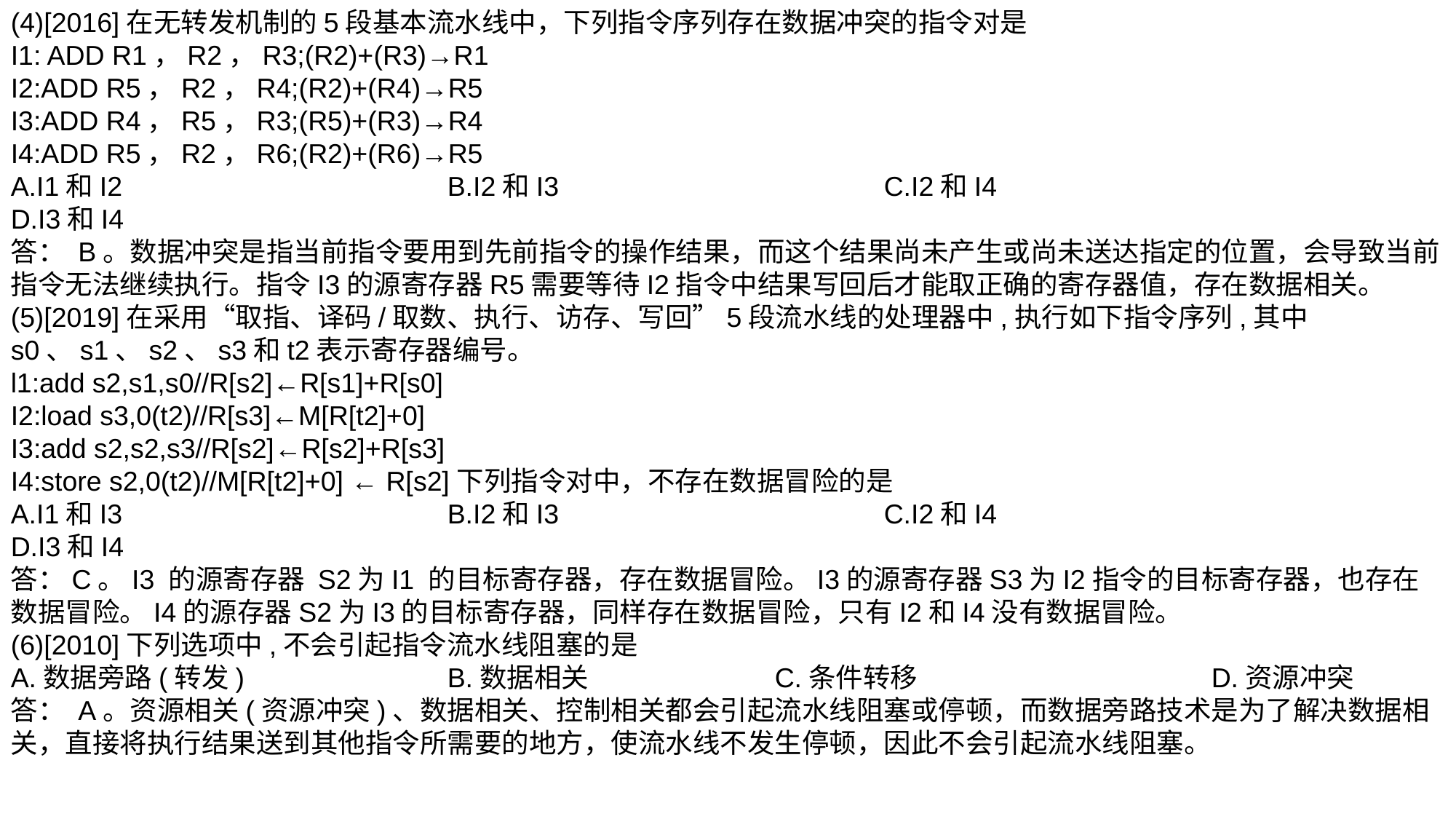

(4)[2016]在无转发机制的5段基本流水线中，下列指令序列存在数据冲突的指令对是
I1: ADD R1，R2，R3;(R2)+(R3)→R1
I2:ADD R5，R2，R4;(R2)+(R4)→R5
I3:ADD R4，R5，R3;(R5)+(R3)→R4
I4:ADD R5，R2，R6;(R2)+(R6)→R5
A.I1和I2			B.I2和I3			C.I2和I4				D.I3和I4
答： B。数据冲突是指当前指令要用到先前指令的操作结果，而这个结果尚未产生或尚未送达指定的位置，会导致当前指令无法继续执行。指令I3的源寄存器R5需要等待I2指令中结果写回后才能取正确的寄存器值，存在数据相关。
(5)[2019]在采用“取指、译码/取数、执行、访存、写回”5段流水线的处理器中,执行如下指令序列,其中 s0、s1、s2、s3和t2表示寄存器编号。
l1:add s2,s1,s0//R[s2]←R[s1]+R[s0]
I2:load s3,0(t2)//R[s3]←M[R[t2]+0]
I3:add s2,s2,s3//R[s2]←R[s2]+R[s3]
I4:store s2,0(t2)//M[R[t2]+0] ← R[s2]下列指令对中，不存在数据冒险的是
A.I1和I3			B.I2和I3			C.I2和I4				D.I3和I4
答：C。I3 的源寄存器 S2为I1 的目标寄存器，存在数据冒险。I3的源寄存器S3为I2指令的目标寄存器，也存在数据冒险。I4的源存器S2为I3的目标寄存器，同样存在数据冒险，只有I2和I4没有数据冒险。
(6)[2010]下列选项中,不会引起指令流水线阻塞的是
A.数据旁路(转发)		B.数据相关		C.条件转移			D.资源冲突
答： A。资源相关(资源冲突)、数据相关、控制相关都会引起流水线阻塞或停顿，而数据旁路技术是为了解决数据相关，直接将执行结果送到其他指令所需要的地方，使流水线不发生停顿，因此不会引起流水线阻塞。